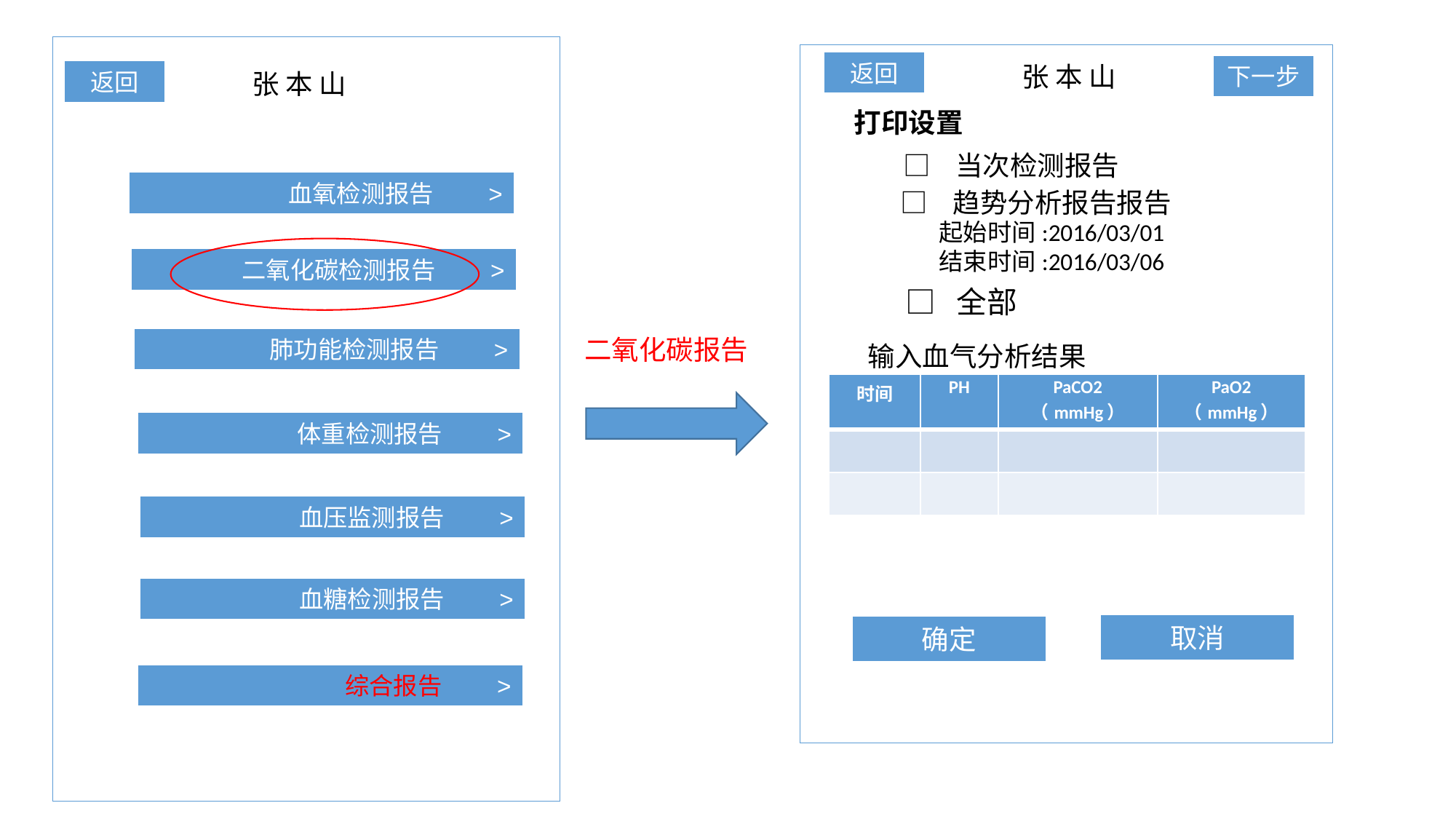

返回
张 本 山
下一步
返回
张 本 山
打印设置
□   当次检测报告
血氧检测报告         >
□   趋势分析报告报告
起始时间:2016/03/01
结束时间:2016/03/06

二氧化碳检测报告         >
□  全部
二氧化碳报告
肺功能检测报告         >
输入血气分析结果
| 时间 | PH | PaCO2 （mmHg） | PaO2 （mmHg） |
| --- | --- | --- | --- |
|  |  |  |  |
|  |  |  |  |

体重检测报告         >
血压监测报告         >
血糖检测报告         >
取消
确定
综合报告         >